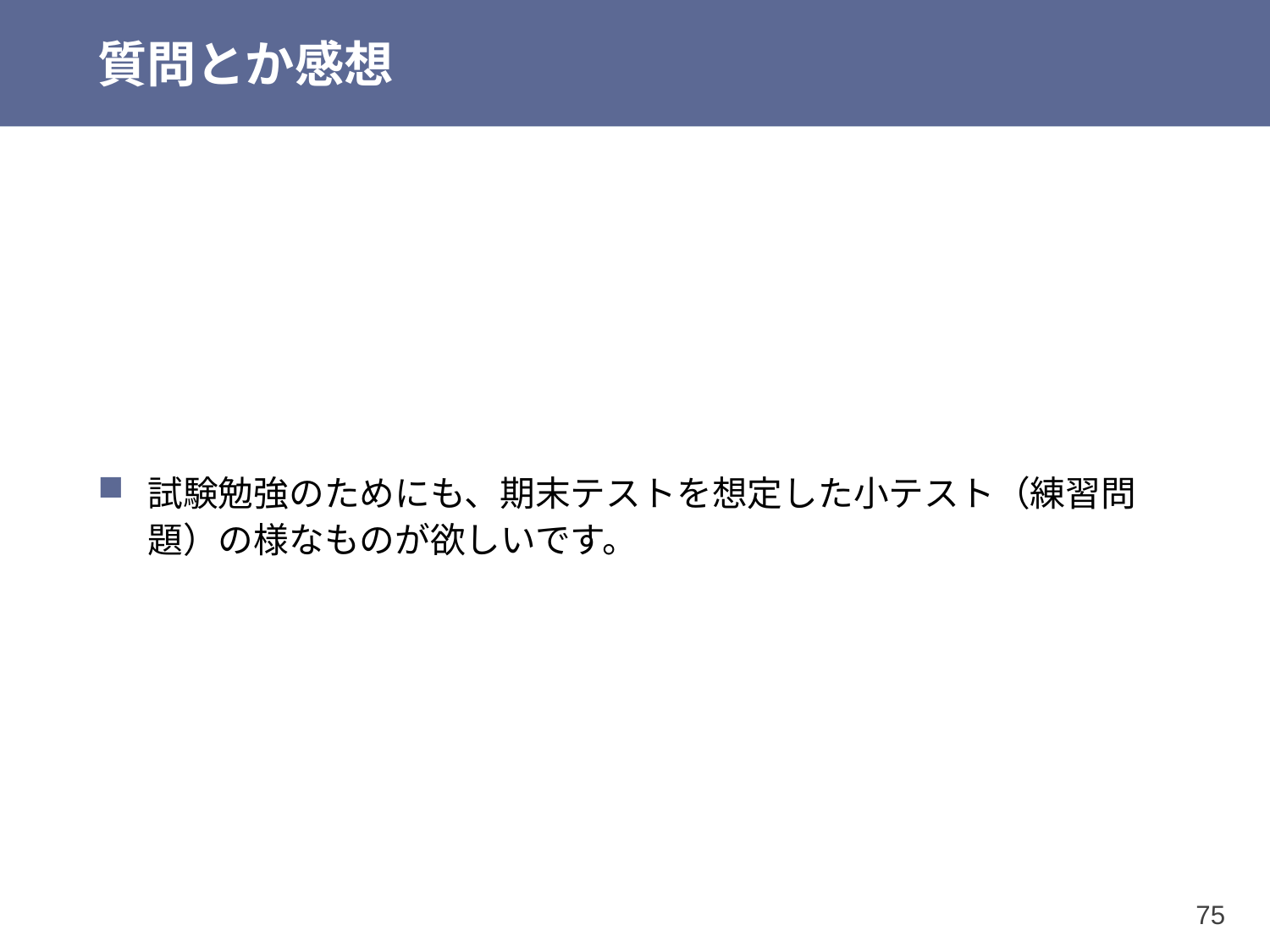

# 質問とか感想
試験勉強のためにも、期末テストを想定した小テスト（練習問題）の様なものが欲しいです。